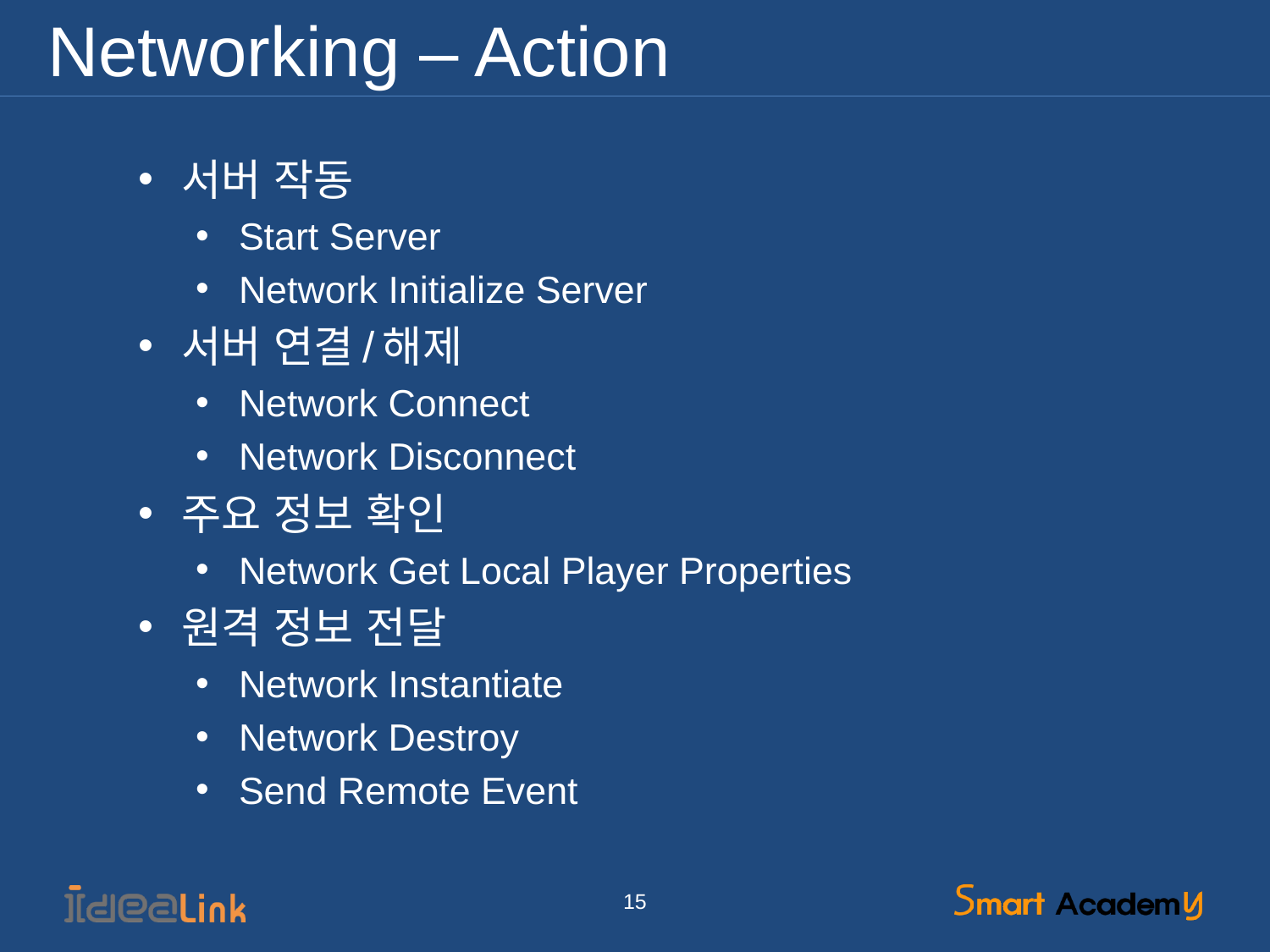

# Networking – Action
서버 작동
Start Server
Network Initialize Server
서버 연결/해제
Network Connect
Network Disconnect
주요 정보 확인
Network Get Local Player Properties
원격 정보 전달
Network Instantiate
Network Destroy
Send Remote Event
15